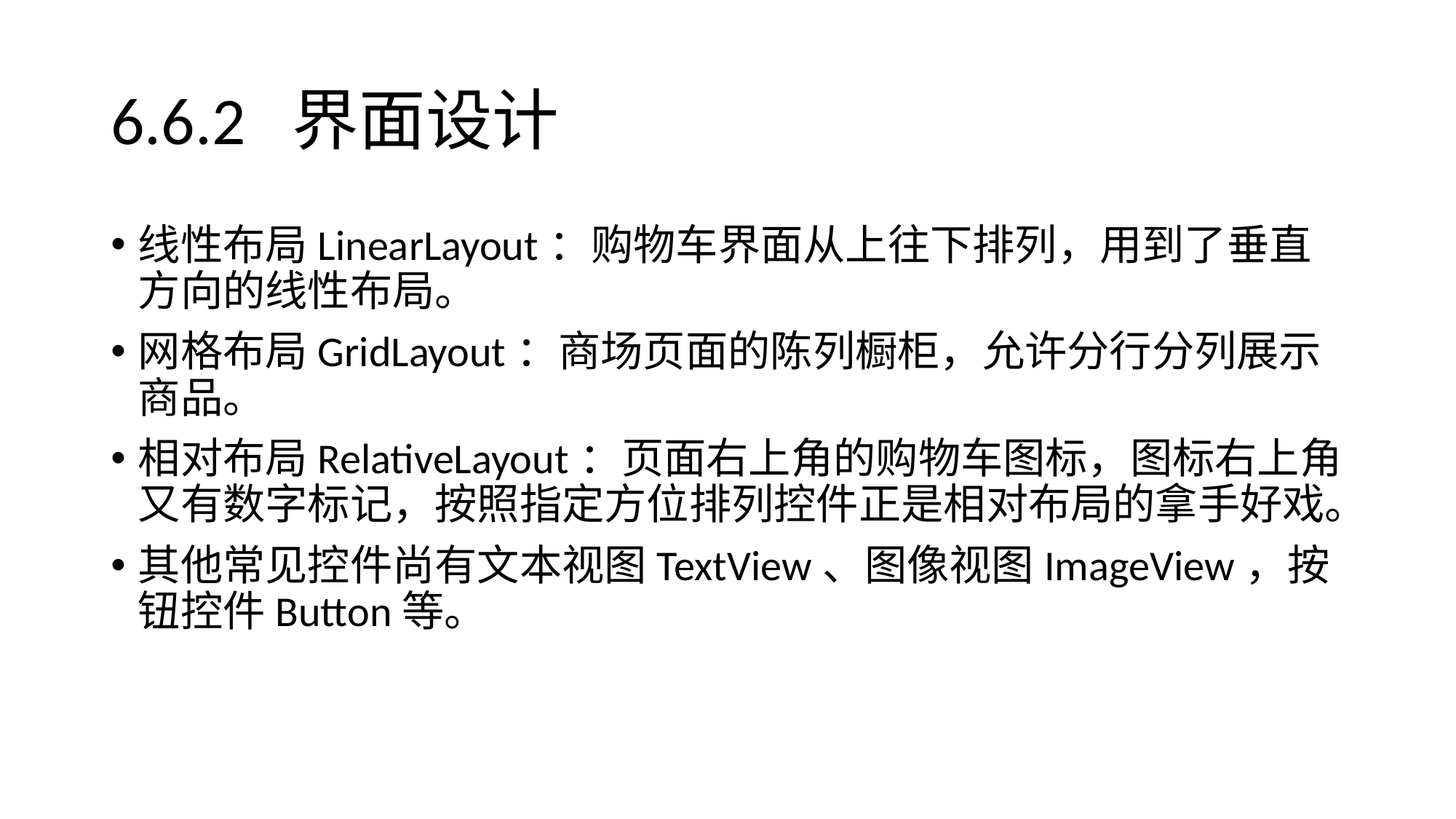

# 6.6.2  界面设计
线性布局LinearLayout：购物车界面从上往下排列，用到了垂直方向的线性布局。
网格布局GridLayout：商场页面的陈列橱柜，允许分行分列展示商品。
相对布局RelativeLayout：页面右上角的购物车图标，图标右上角又有数字标记，按照指定方位排列控件正是相对布局的拿手好戏。
其他常见控件尚有文本视图TextView、图像视图ImageView，按钮控件Button等。